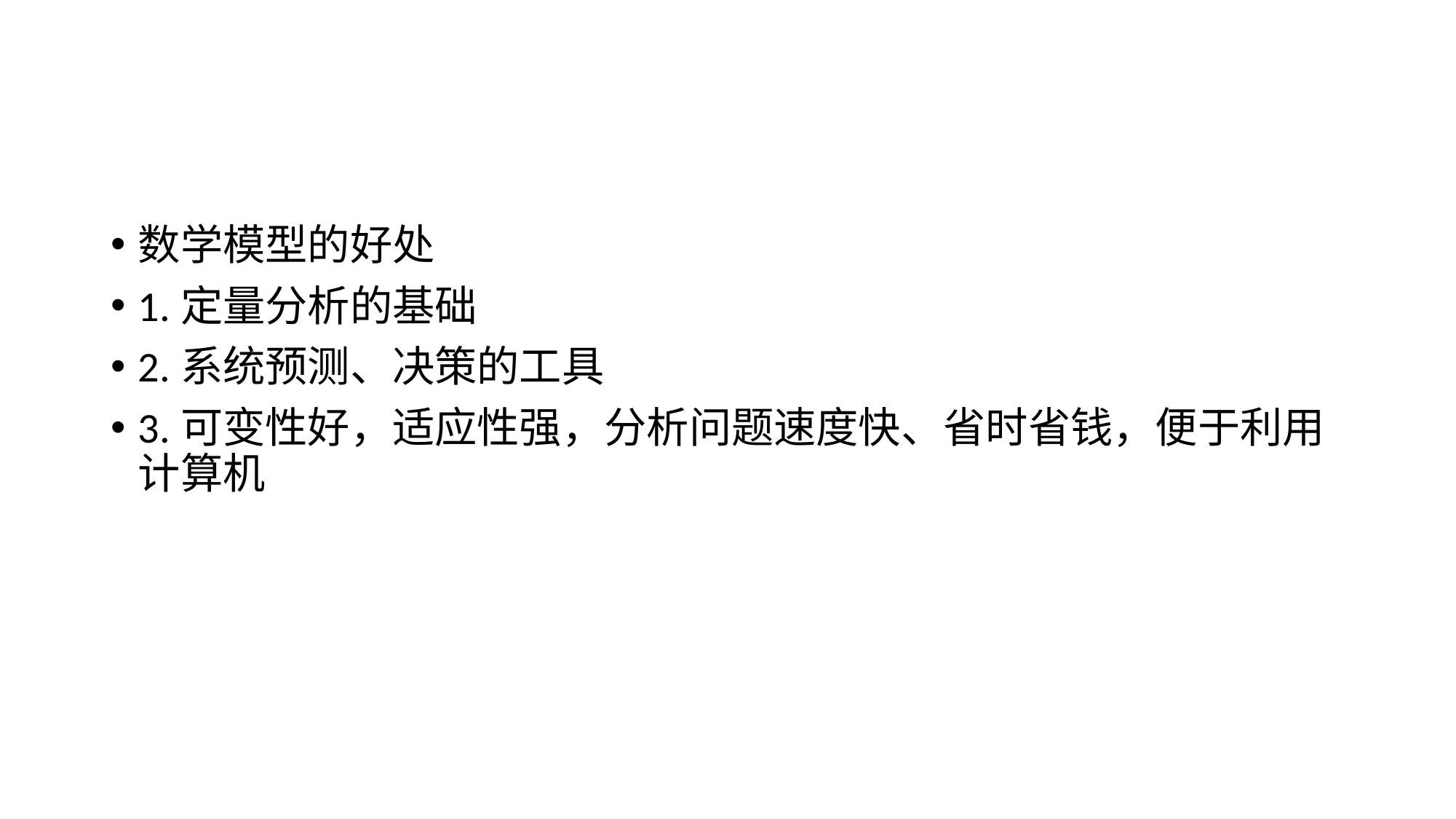

#
数学模型的好处
1.定量分析的基础
2.系统预测、决策的工具
3.可变性好，适应性强，分析问题速度快、省时省钱，便于利用计算机